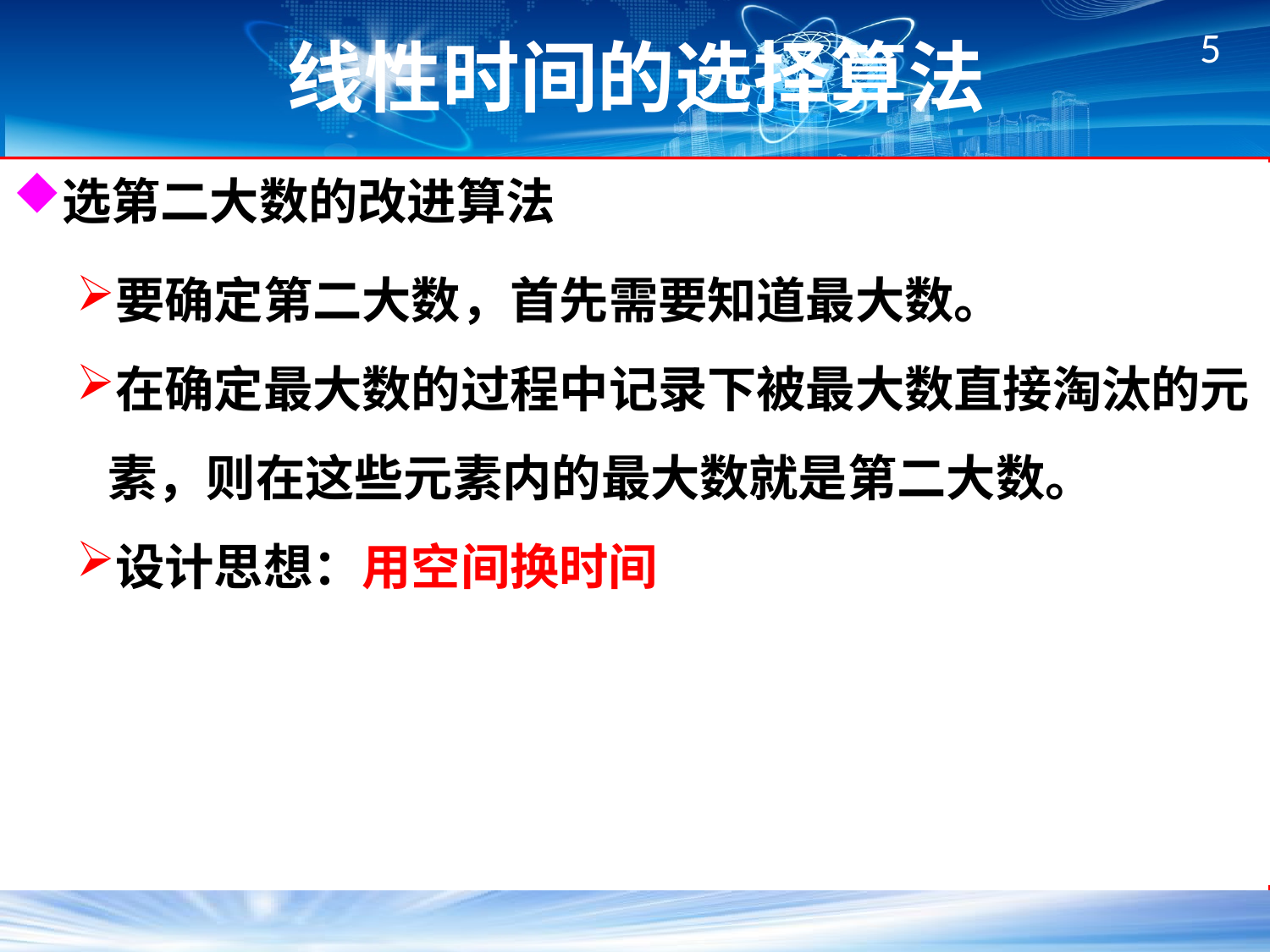

# 线性时间的选择算法
选第二大数的改进算法
要确定第二大数，首先需要知道最大数。
在确定最大数的过程中记录下被最大数直接淘汰的元素，则在这些元素内的最大数就是第二大数。
设计思想：用空间换时间